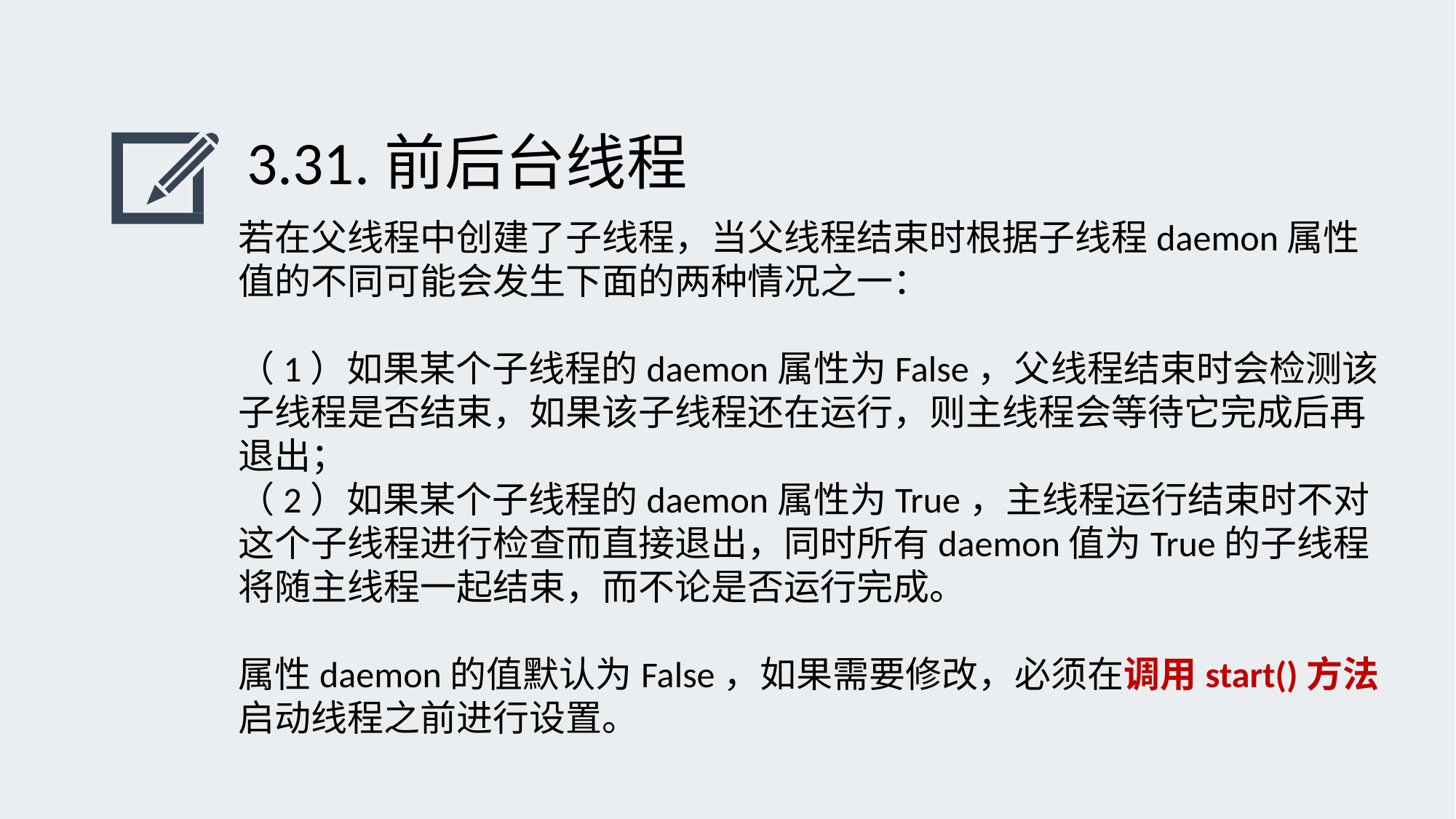

3.31.前后台线程

若在父线程中创建了子线程，当父线程结束时根据子线程daemon属性值的不同可能会发生下面的两种情况之一：

（1）如果某个子线程的daemon属性为False，父线程结束时会检测该子线程是否结束，如果该子线程还在运行，则主线程会等待它完成后再退出；
（2）如果某个子线程的daemon属性为True，主线程运行结束时不对这个子线程进行检查而直接退出，同时所有daemon值为True的子线程将随主线程一起结束，而不论是否运行完成。

属性daemon的值默认为False，如果需要修改，必须在调用start()方法启动线程之前进行设置。